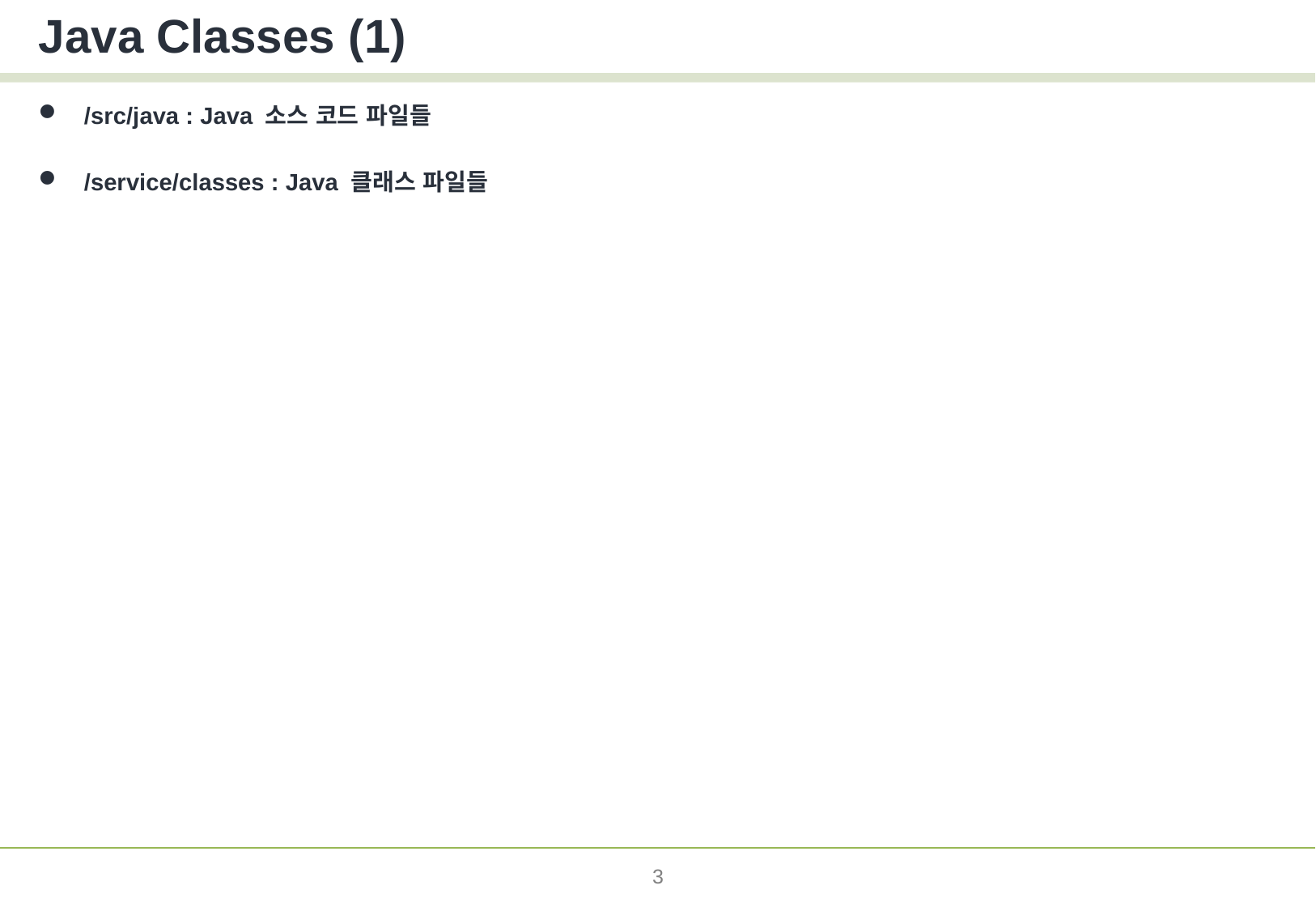

# Java Classes (1)
/src/java : Java 소스 코드 파일들

/service/classes : Java 클래스 파일들
3